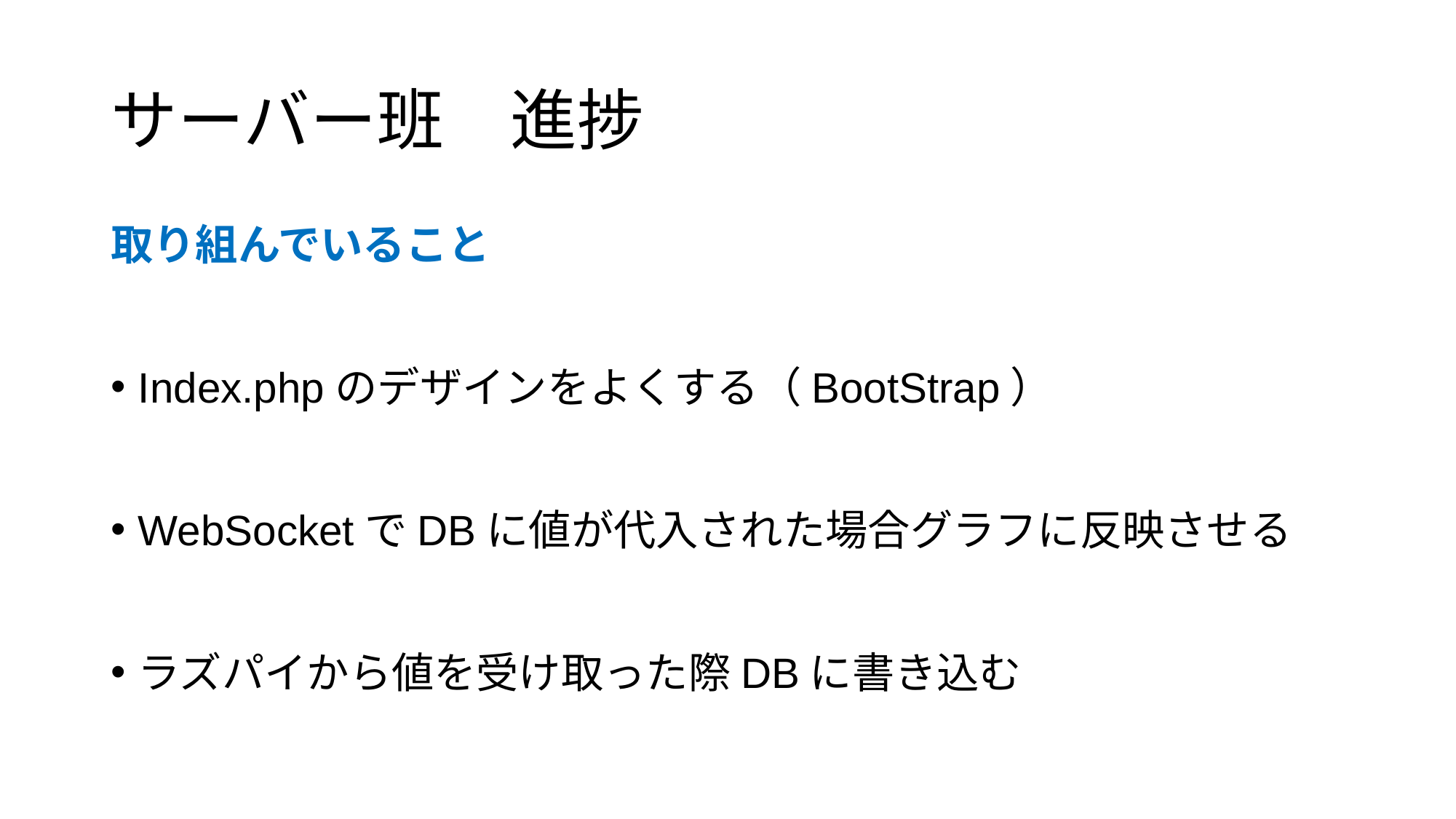

# サーバー班　進捗
取り組んでいること
Index.phpのデザインをよくする（BootStrap）
WebSocketでDBに値が代入された場合グラフに反映させる
ラズパイから値を受け取った際DBに書き込む